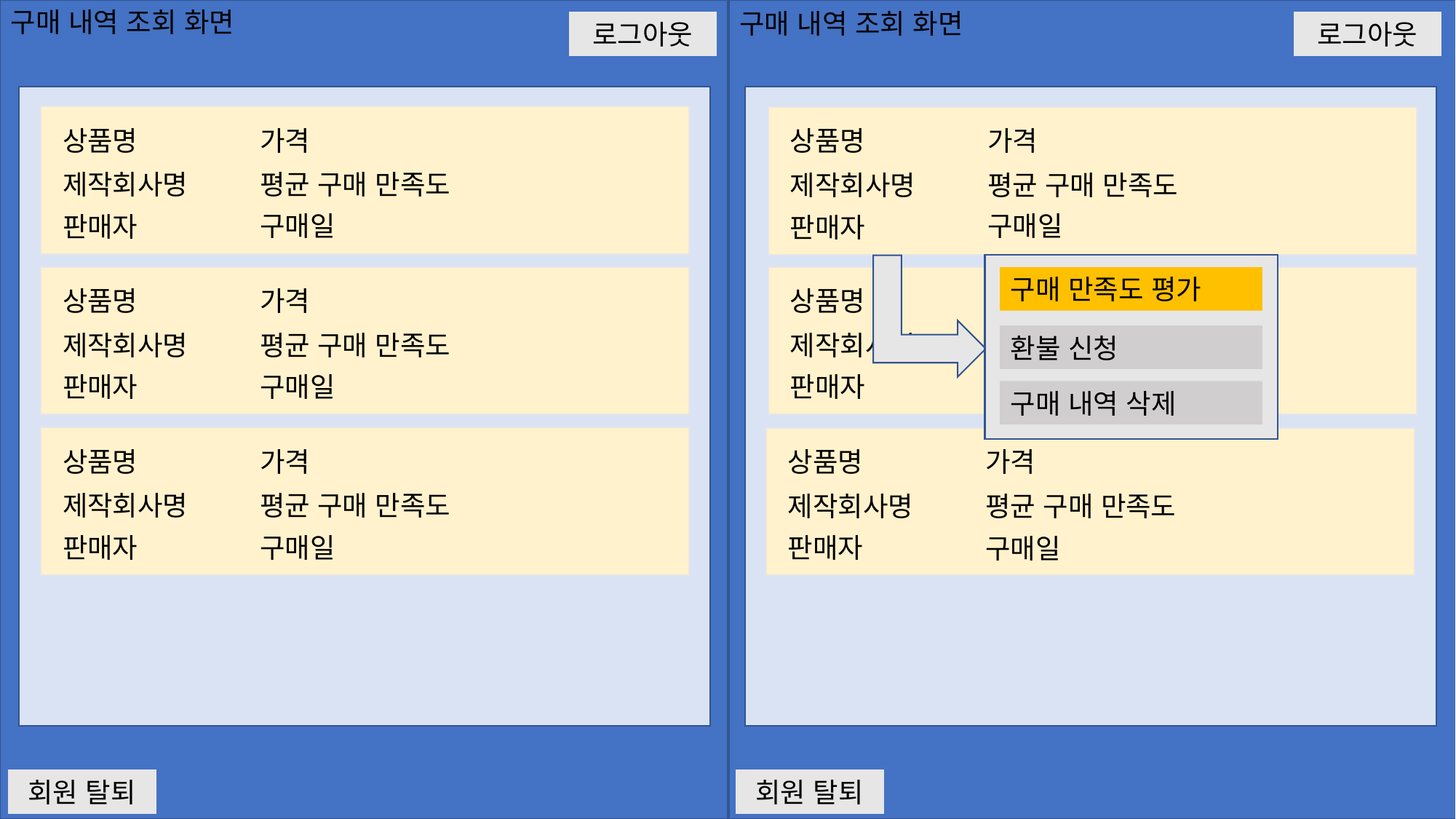

구매 내역 조회 화면

구매 내역 조회 화면
로그아웃
로그아웃

상품명
가격
제작회사명
평균 구매 만족도
판매자

상품명
가격
제작회사명
평균 구매 만족도
판매자
구매일
구매일

상품명
가격
제작회사명
평균 구매 만족도
판매자

상품명
가격
제작회사명
평균 구매 만족도
판매자
구매 만족도 평가
환불 신청
구매일
구매일
구매 내역 삭제

상품명
가격
제작회사명
평균 구매 만족도
판매자

상품명
가격
제작회사명
평균 구매 만족도
판매자
구매일
구매일
회원 탈퇴
회원 탈퇴